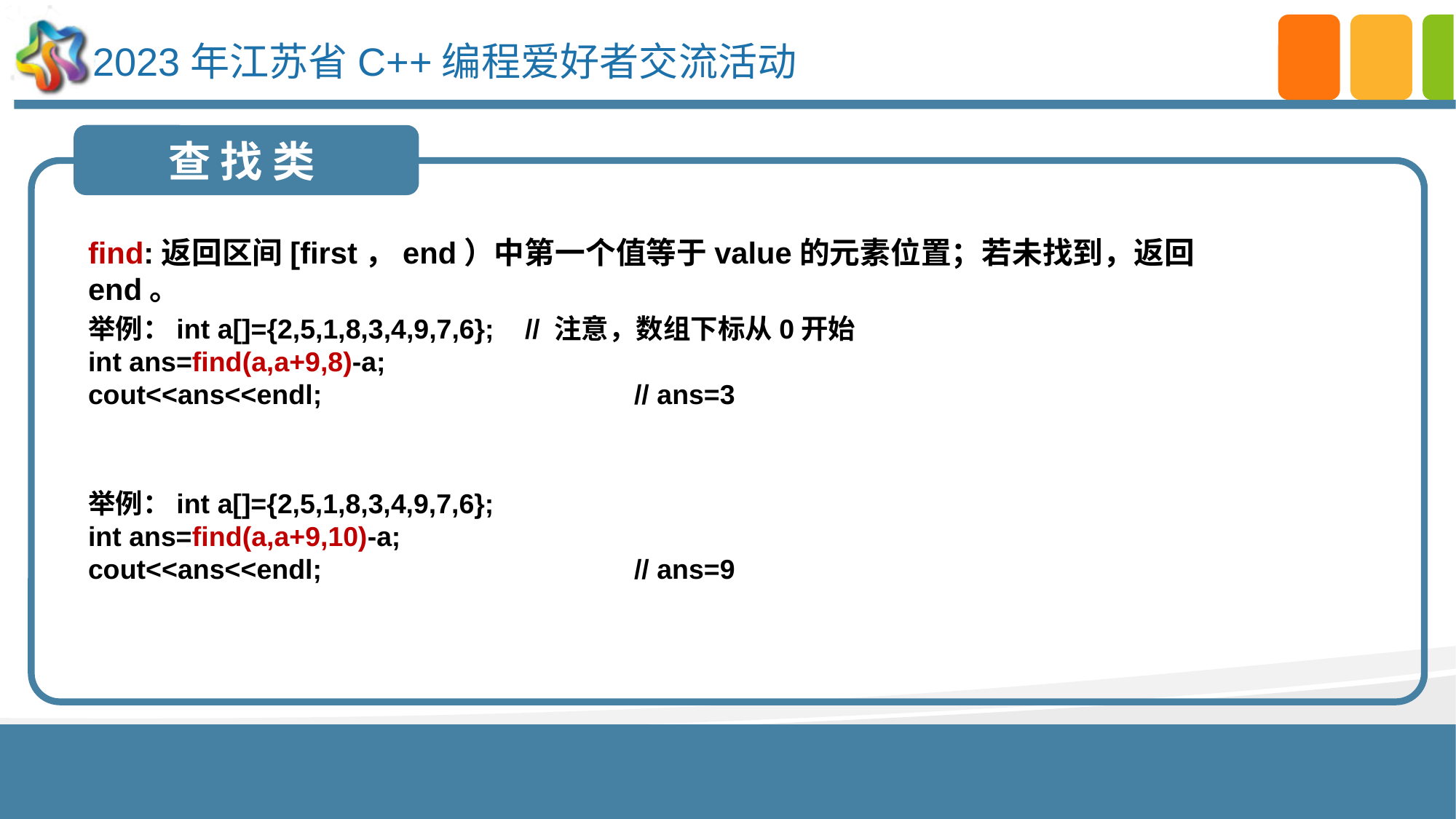

查 找 类
find:返回区间[first，end）中第一个值等于value的元素位置；若未找到，返回end。
举例：int a[]={2,5,1,8,3,4,9,7,6};	// 注意，数组下标从0开始
int ans=find(a,a+9,8)-a;
cout<<ans<<endl; 			// ans=3
举例：int a[]={2,5,1,8,3,4,9,7,6};
int ans=find(a,a+9,10)-a;
cout<<ans<<endl; 			// ans=9